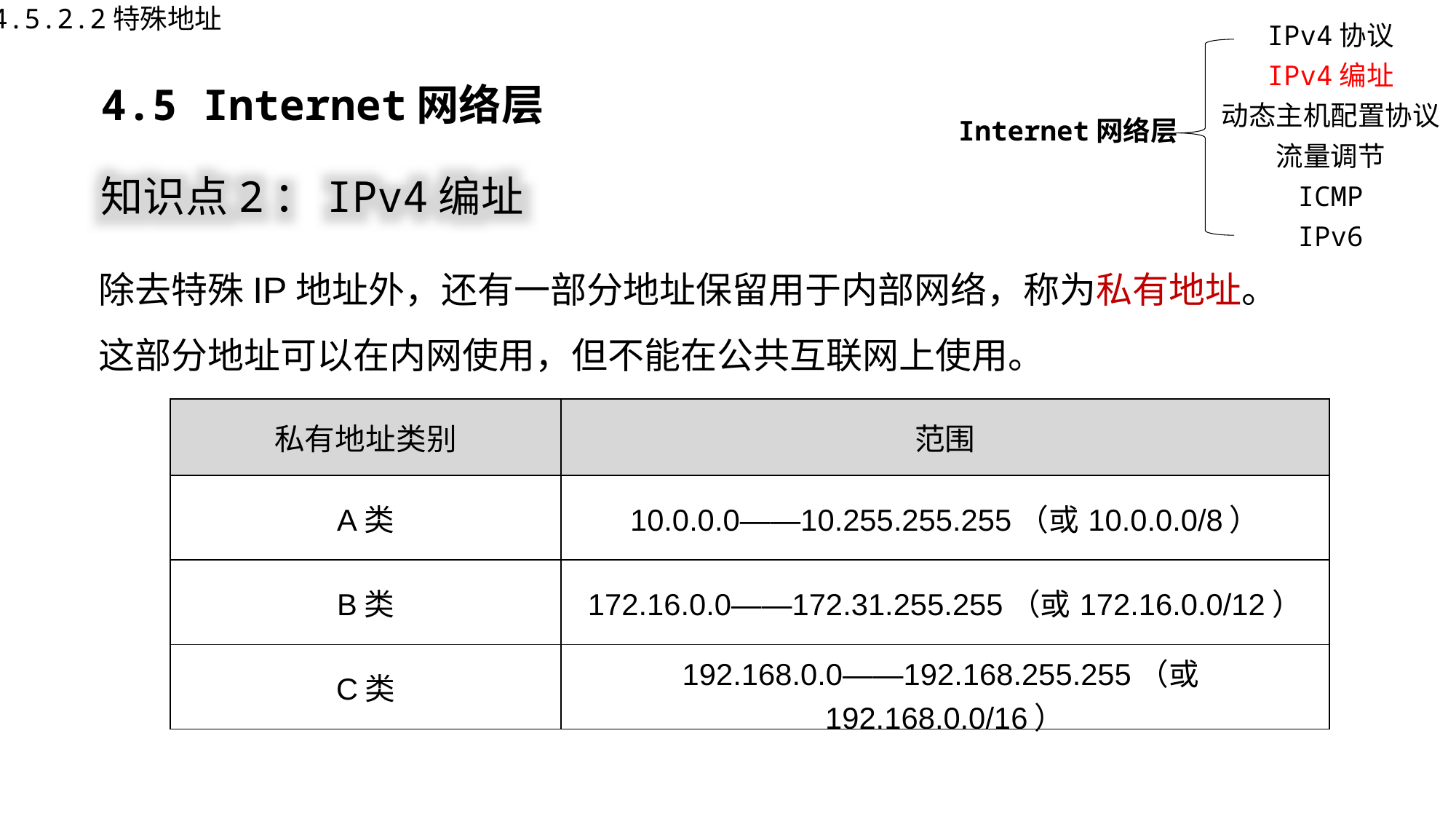

4.5.2.2特殊地址

IPv4协议

IPv4编址
动态主机配置协议
Internet网络层
流量调节
ICMP
IPv6
4.5 Internet网络层
知识点2：IPv4编址
除去特殊IP地址外，还有一部分地址保留用于内部网络，称为私有地址。这部分地址可以在内网使用，但不能在公共互联网上使用。
| 私有地址类别 | 范围 |
| --- | --- |
| A类 | 10.0.0.0——10.255.255.255（或10.0.0.0/8） |
| B类 | 172.16.0.0——172.31.255.255（或172.16.0.0/12） |
| C类 | 192.168.0.0——192.168.255.255（或192.168.0.0/16） |